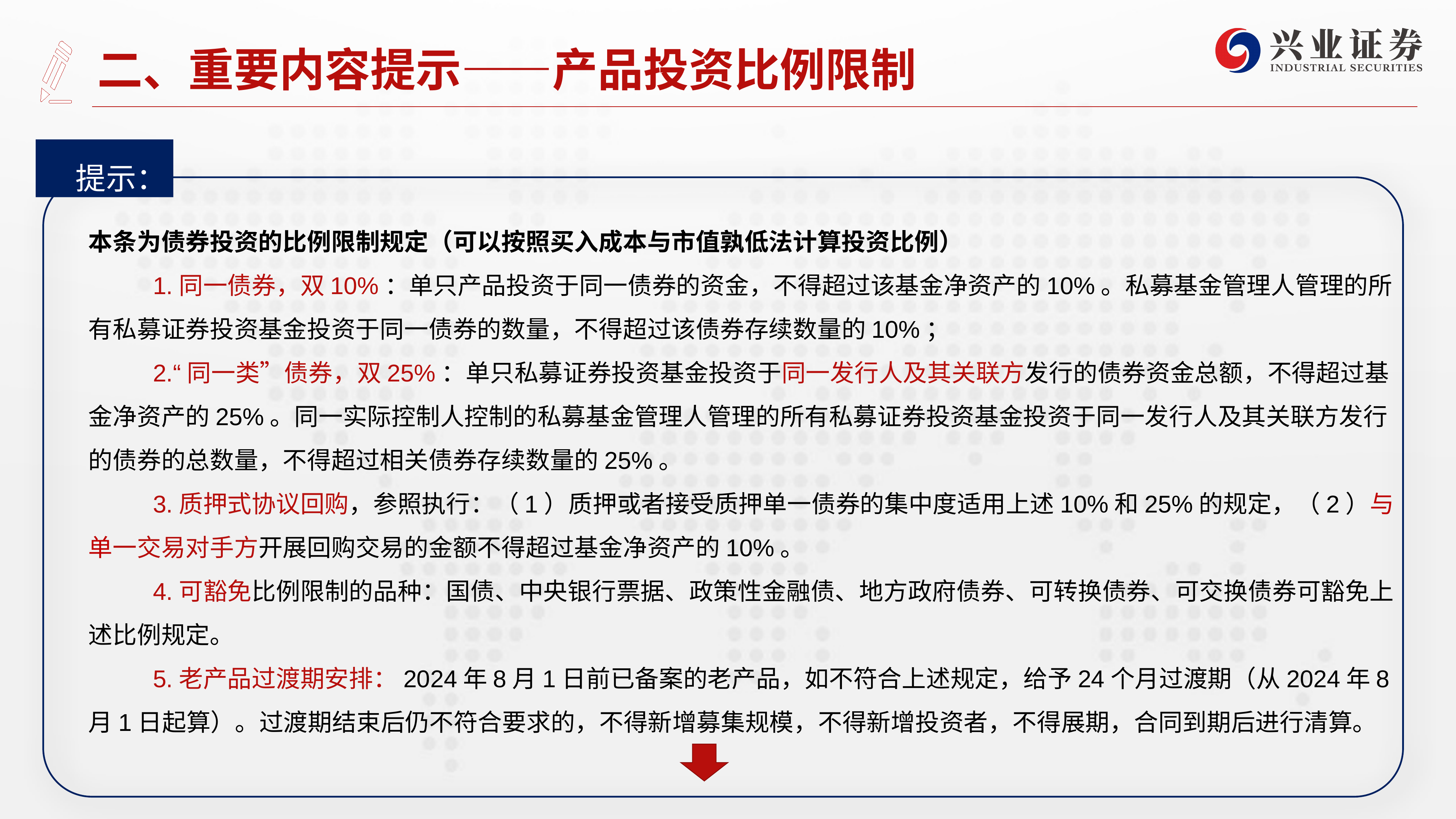

# 二、重要内容提示——产品投资比例限制
    提示：

本条为债券投资的比例限制规定（可以按照买入成本与市值孰低法计算投资比例）
1.同一债券，双10%：单只产品投资于同一债券的资金，不得超过该基金净资产的10%。私募基金管理人管理的所有私募证券投资基金投资于同一债券的数量，不得超过该债券存续数量的10%；
2.“同一类”债券，双25%：单只私募证券投资基金投资于同一发行人及其关联方发行的债券资金总额，不得超过基金净资产的25%。同一实际控制人控制的私募基金管理人管理的所有私募证券投资基金投资于同一发行人及其关联方发行的债券的总数量，不得超过相关债券存续数量的25%。
3.质押式协议回购，参照执行：（1）质押或者接受质押单一债券的集中度适用上述10%和25%的规定，（2）与单一交易对手方开展回购交易的金额不得超过基金净资产的10%。
4.可豁免比例限制的品种：国债、中央银行票据、政策性金融债、地方政府债券、可转换债券、可交换债券可豁免上述比例规定。
5.老产品过渡期安排：2024年8月1日前已备案的老产品，如不符合上述规定，给予24个月过渡期（从2024年8月1日起算）。过渡期结束后仍不符合要求的，不得新增募集规模，不得新增投资者，不得展期，合同到期后进行清算。